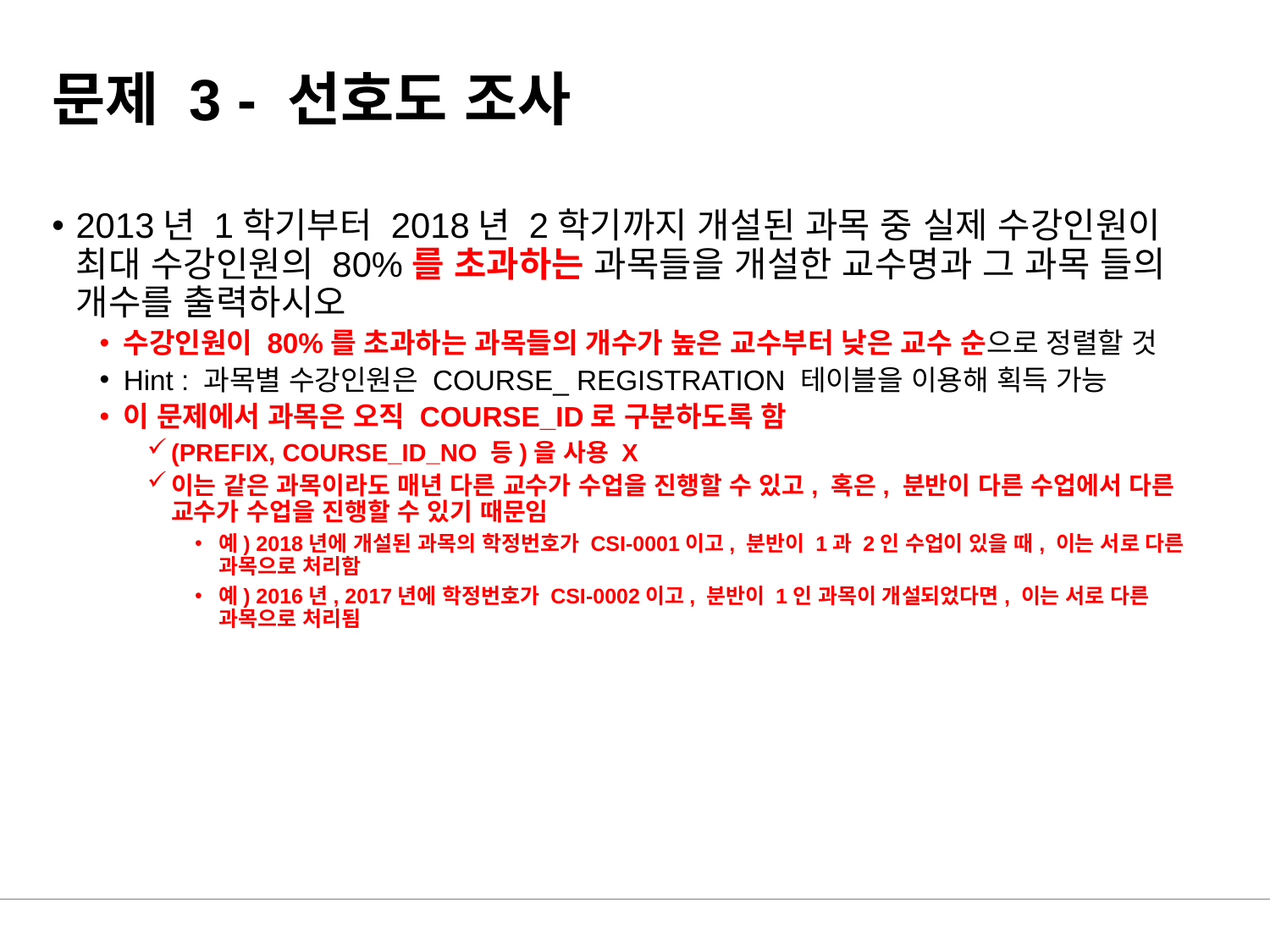

# 문제 3 - 선호도 조사
2013년 1학기부터 2018년 2학기까지 개설된 과목 중 실제 수강인원이 최대 수강인원의 80%를 초과하는 과목들을 개설한 교수명과 그 과목 들의 개수를 출력하시오
수강인원이 80%를 초과하는 과목들의 개수가 높은 교수부터 낮은 교수 순으로 정렬할 것
Hint : 과목별 수강인원은 COURSE_ REGISTRATION 테이블을 이용해 획득 가능
이 문제에서 과목은 오직 COURSE_ID로 구분하도록 함
(PREFIX, COURSE_ID_NO 등)을 사용 X
이는 같은 과목이라도 매년 다른 교수가 수업을 진행할 수 있고, 혹은, 분반이 다른 수업에서 다른 교수가 수업을 진행할 수 있기 때문임
예) 2018년에 개설된 과목의 학정번호가 CSI-0001이고, 분반이 1과 2인 수업이 있을 때, 이는 서로 다른 과목으로 처리함
예) 2016년, 2017년에 학정번호가 CSI-0002이고, 분반이 1인 과목이 개설되었다면, 이는 서로 다른 과목으로 처리됨